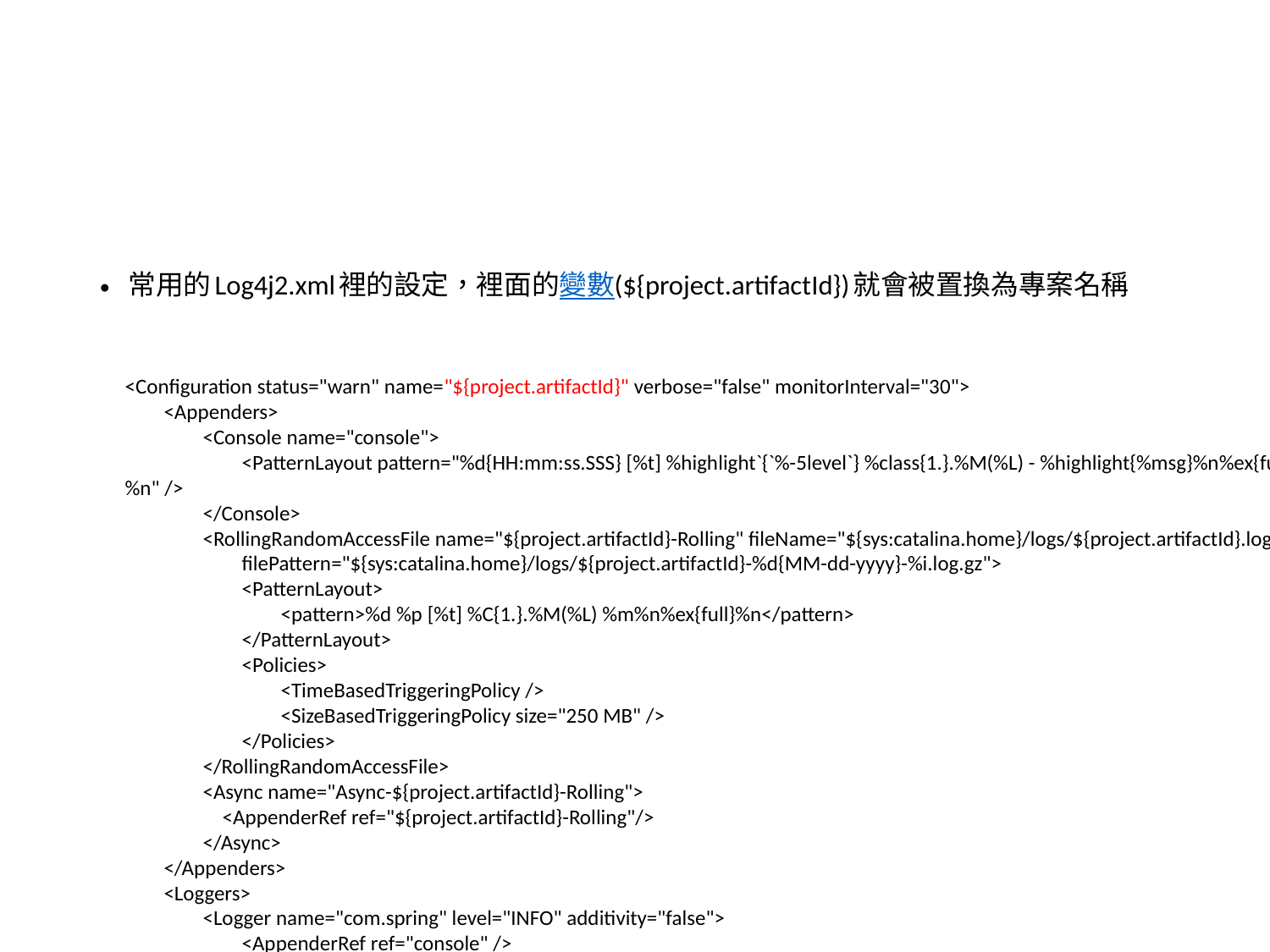

#
常用的Log4j2.xml裡的設定，裡面的變數(${project.artifactId})就會被置換為專案名稱
<Configuration status="warn" name="${project.artifactId}" verbose="false" monitorInterval="30">
        <Appenders>
                <Console name="console">
                        <PatternLayout pattern="%d{HH:mm:ss.SSS} [%t] %highlight`{`%-5level`} %class{1.}.%M(%L) - %highlight{%msg}%n%ex{full}%n" />
                </Console>
                <RollingRandomAccessFile name="${project.artifactId}-Rolling" fileName="${sys:catalina.home}/logs/${project.artifactId}.log"
                        filePattern="${sys:catalina.home}/logs/${project.artifactId}-%d{MM-dd-yyyy}-%i.log.gz">
                        <PatternLayout>
                                <pattern>%d %p [%t] %C{1.}.%M(%L) %m%n%ex{full}%n</pattern>
                        </PatternLayout>
                        <Policies>
                                <TimeBasedTriggeringPolicy />
                                <SizeBasedTriggeringPolicy size="250 MB" />
                        </Policies>
                </RollingRandomAccessFile>
                <Async name="Async-${project.artifactId}-Rolling">
                    <AppenderRef ref="${project.artifactId}-Rolling"/>
                </Async>
        </Appenders>
        <Loggers>
                <Logger name="com.spring" level="INFO" additivity="false">
                        <AppenderRef ref="console" />
                        <AppenderRef ref="${project.artifactId}-Rolling" />
                </Logger>
                <Root level="info">
                        <AppenderRef ref="console" />
                        <AppenderRef ref="${project.artifactId}-Rolling" />
                </Root>
        </Loggers>
</Configuration>